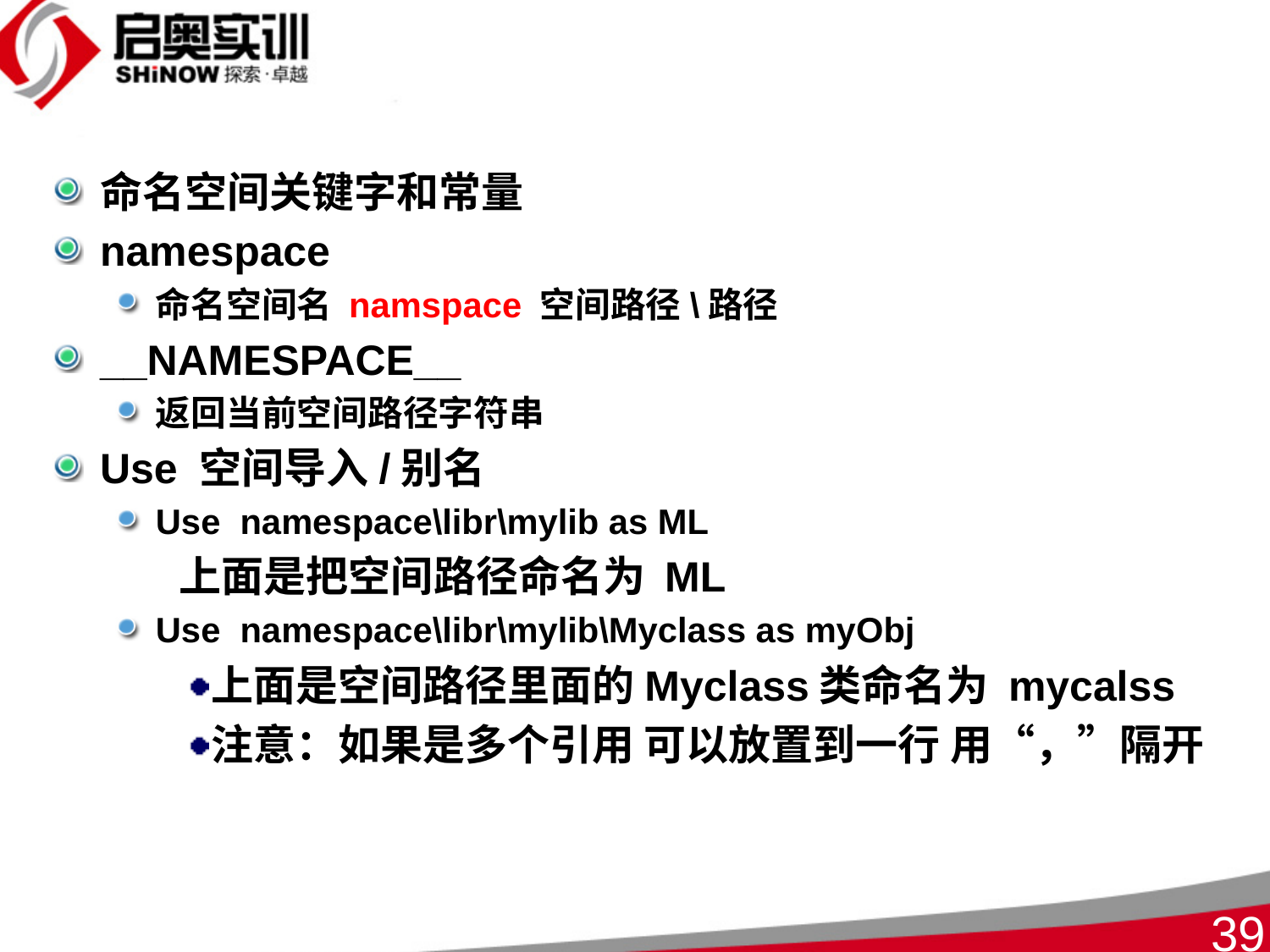

#
命名空间关键字和常量
namespace
命名空间名 namspace 空间路径\路径
__NAMESPACE__
返回当前空间路径字符串
Use 空间导入/别名
Use  namespace\libr\mylib as ML
上面是把空间路径命名为 ML
Use  namespace\libr\mylib\Myclass as myObj
上面是空间路径里面的Myclass类命名为 mycalss
注意：如果是多个引用 可以放置到一行 用“，”隔开

39